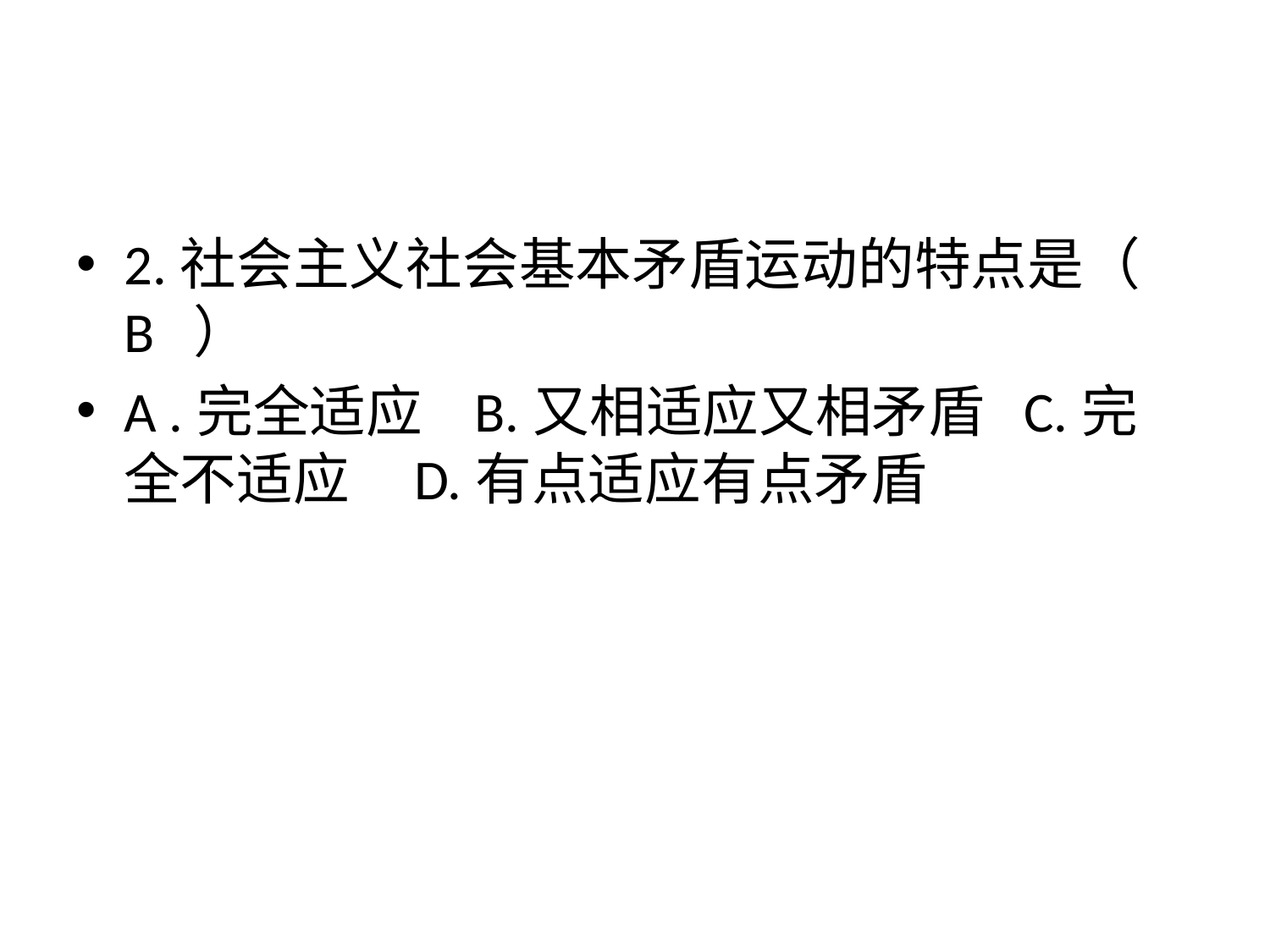

#
2.社会主义社会基本矛盾运动的特点是（ B  ）
A .完全适应   B.又相适应又相矛盾  C.完全不适应    D.有点适应有点矛盾